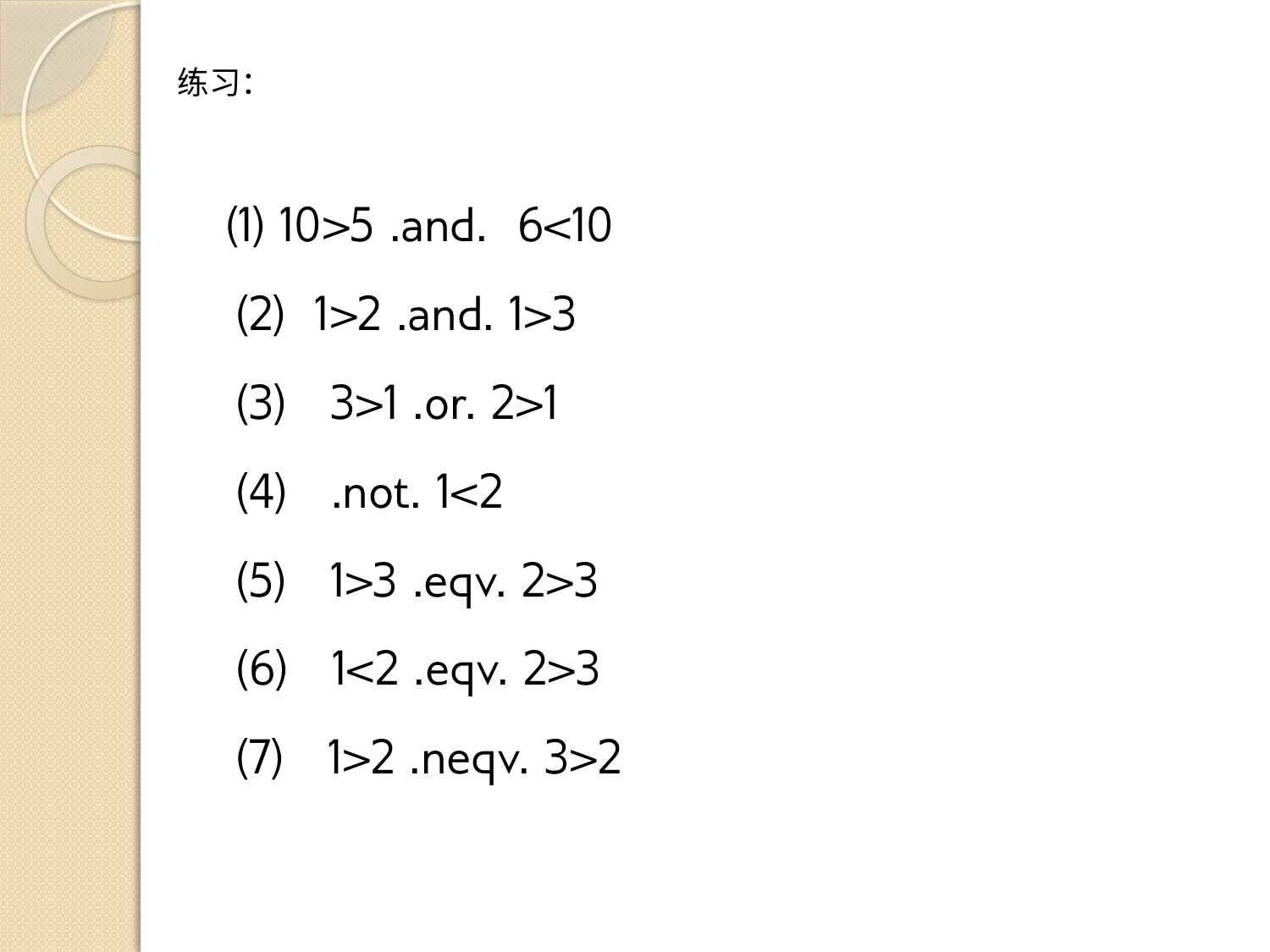

练习：
  (1) 10>5 .and.  6<10
  (2)  1>2 .and. 1>3
  (3)   3>1 .or. 2>1
  (4)   .not. 1<2
  (5)   1>3 .eqv. 2>3
  (6)   1<2 .eqv. 2>3
  (7)   1>2 .neqv. 3>2